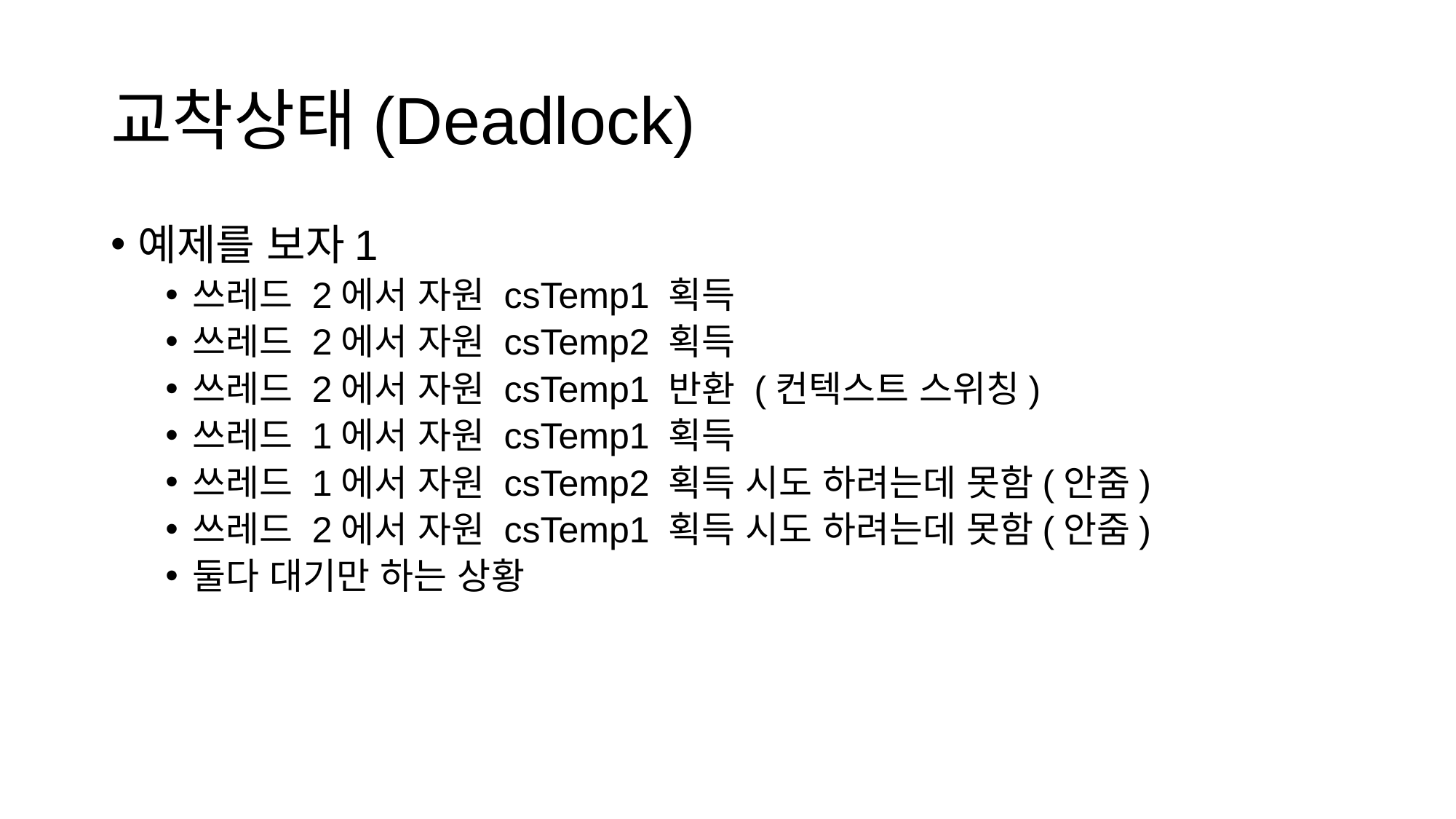

# 교착상태(Deadlock)
예제를 보자1
쓰레드 2에서 자원 csTemp1 획득
쓰레드 2에서 자원 csTemp2 획득
쓰레드 2에서 자원 csTemp1 반환 (컨텍스트 스위칭)
쓰레드 1에서 자원 csTemp1 획득
쓰레드 1에서 자원 csTemp2 획득 시도 하려는데 못함(안줌)
쓰레드 2에서 자원 csTemp1 획득 시도 하려는데 못함(안줌)
둘다 대기만 하는 상황